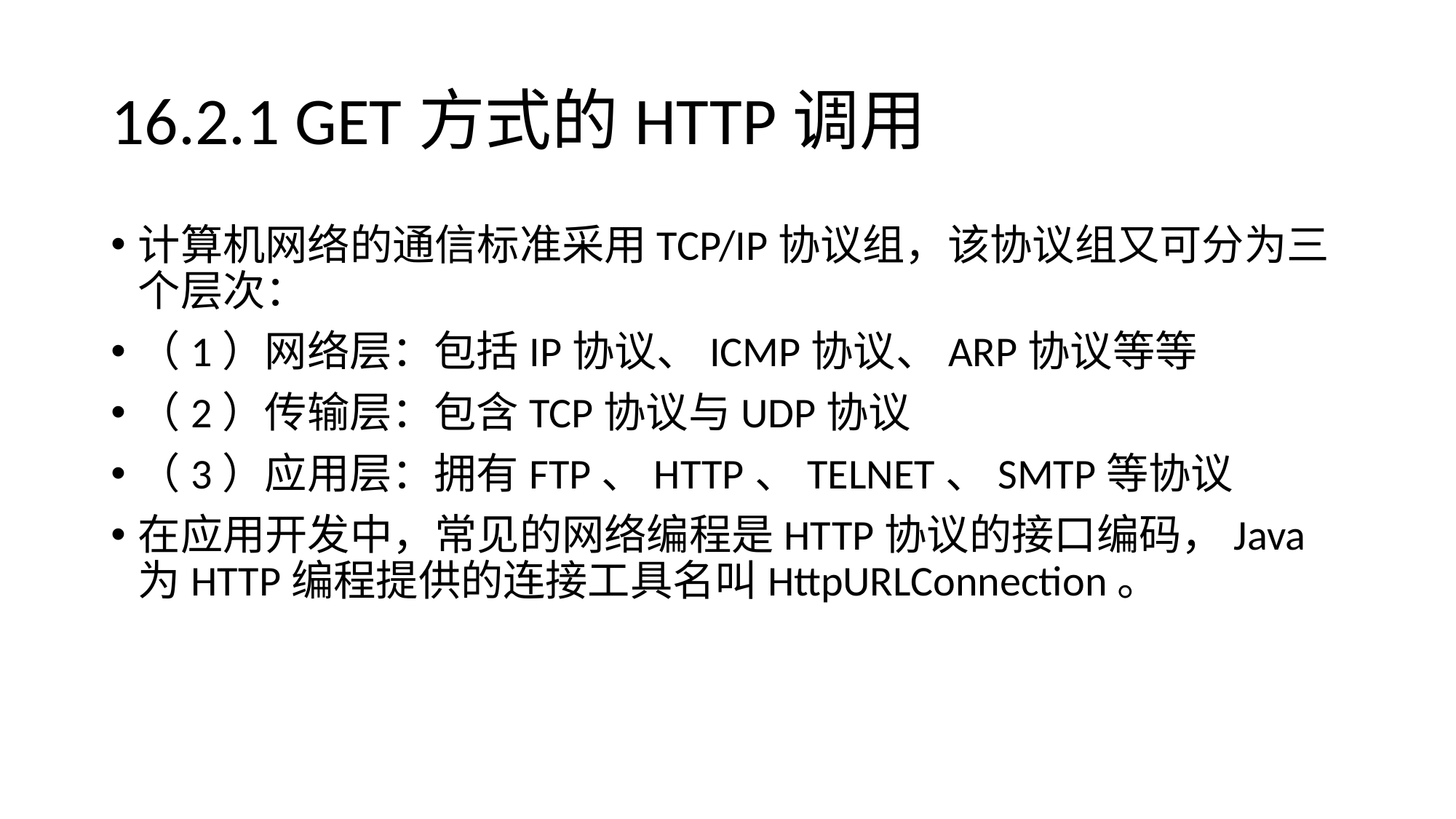

# 16.2.1 GET方式的HTTP调用
计算机网络的通信标准采用TCP/IP协议组，该协议组又可分为三个层次：
（1）网络层：包括IP协议、ICMP协议、ARP协议等等
（2）传输层：包含TCP协议与UDP协议
（3）应用层：拥有FTP、HTTP、TELNET、SMTP等协议
在应用开发中，常见的网络编程是HTTP协议的接口编码，Java为HTTP编程提供的连接工具名叫HttpURLConnection。